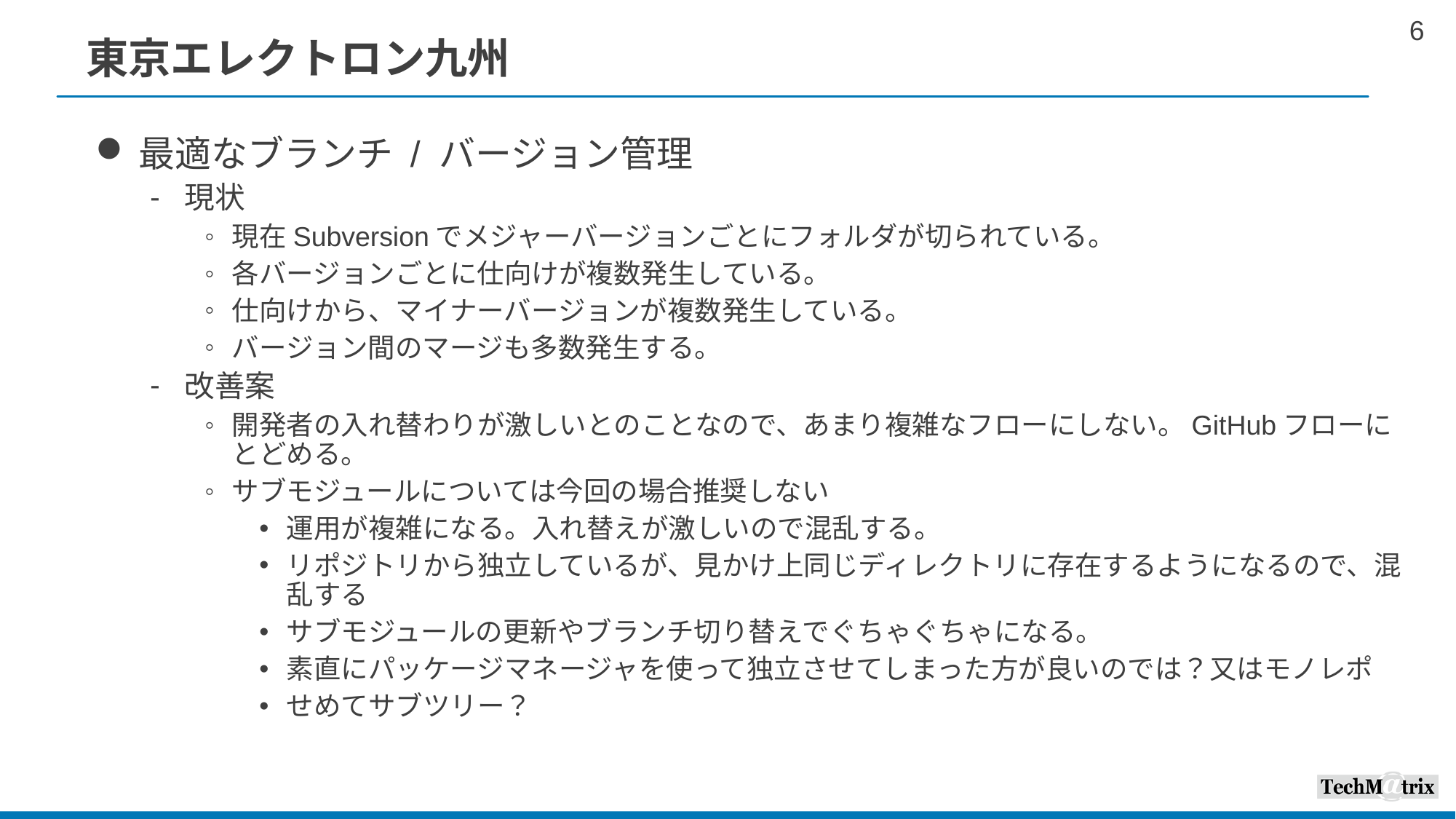

# 東京エレクトロン九州
最適なブランチ / バージョン管理
現状
現在Subversionでメジャーバージョンごとにフォルダが切られている。
各バージョンごとに仕向けが複数発生している。
仕向けから、マイナーバージョンが複数発生している。
バージョン間のマージも多数発生する。
改善案
開発者の入れ替わりが激しいとのことなので、あまり複雑なフローにしない。GitHubフローにとどめる。
サブモジュールについては今回の場合推奨しない
運用が複雑になる。入れ替えが激しいので混乱する。
リポジトリから独立しているが、見かけ上同じディレクトリに存在するようになるので、混乱する
サブモジュールの更新やブランチ切り替えでぐちゃぐちゃになる。
素直にパッケージマネージャを使って独立させてしまった方が良いのでは？又はモノレポ
せめてサブツリー？